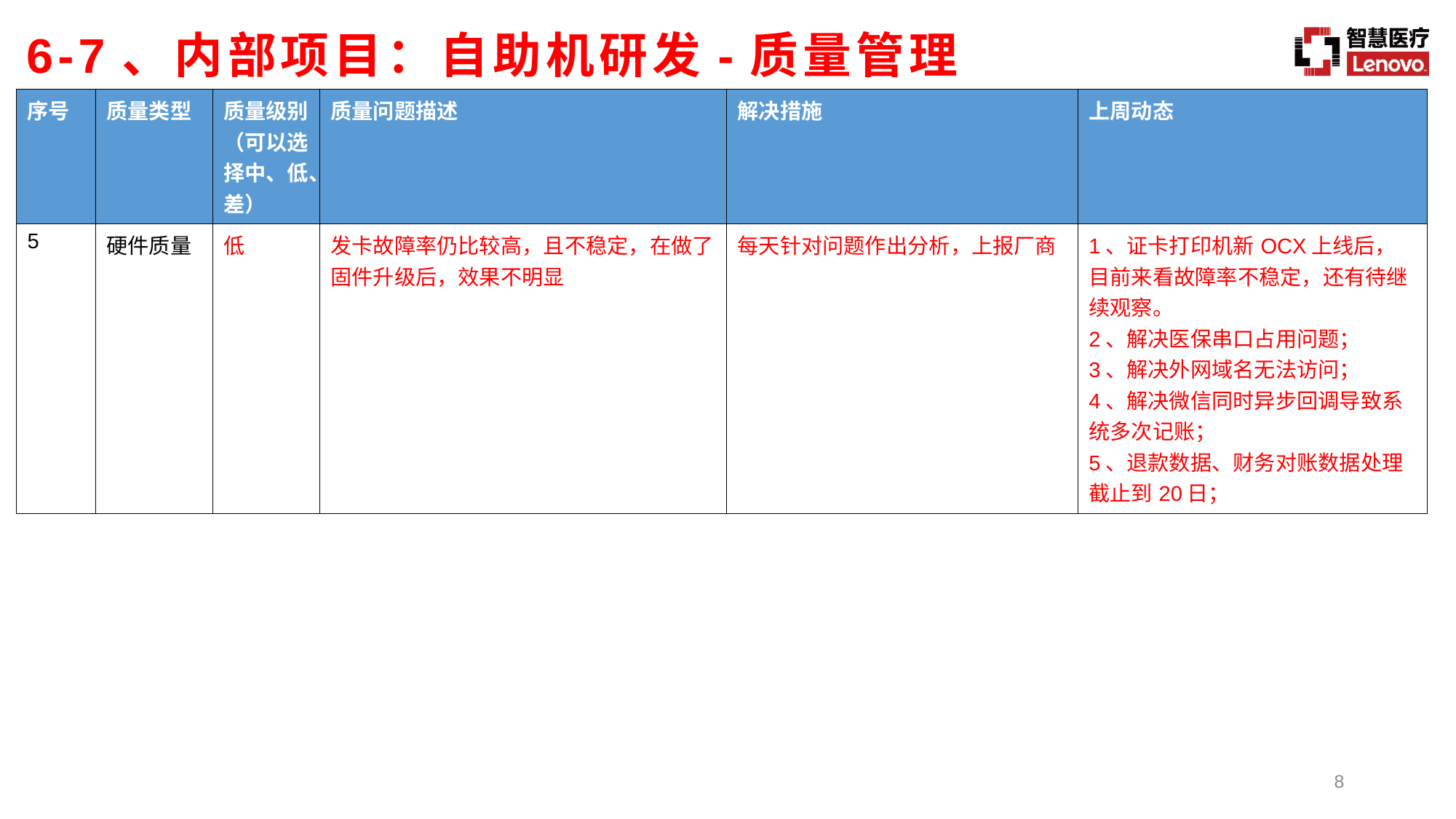

6-7、内部项目：自助机研发-质量管理
| 序号 | 质量类型 | 质量级别（可以选择中、低、差） | 质量问题描述 | 解决措施 | 上周动态 |
| --- | --- | --- | --- | --- | --- |
| 5 | 硬件质量 | 低 | 发卡故障率仍比较高，且不稳定，在做了固件升级后，效果不明显 | 每天针对问题作出分析，上报厂商 | 1、证卡打印机新OCX上线后，目前来看故障率不稳定，还有待继续观察。 2、解决医保串口占用问题； 3、解决外网域名无法访问； 4、解决微信同时异步回调导致系统多次记账； 5、退款数据、财务对账数据处理截止到20日； |
8